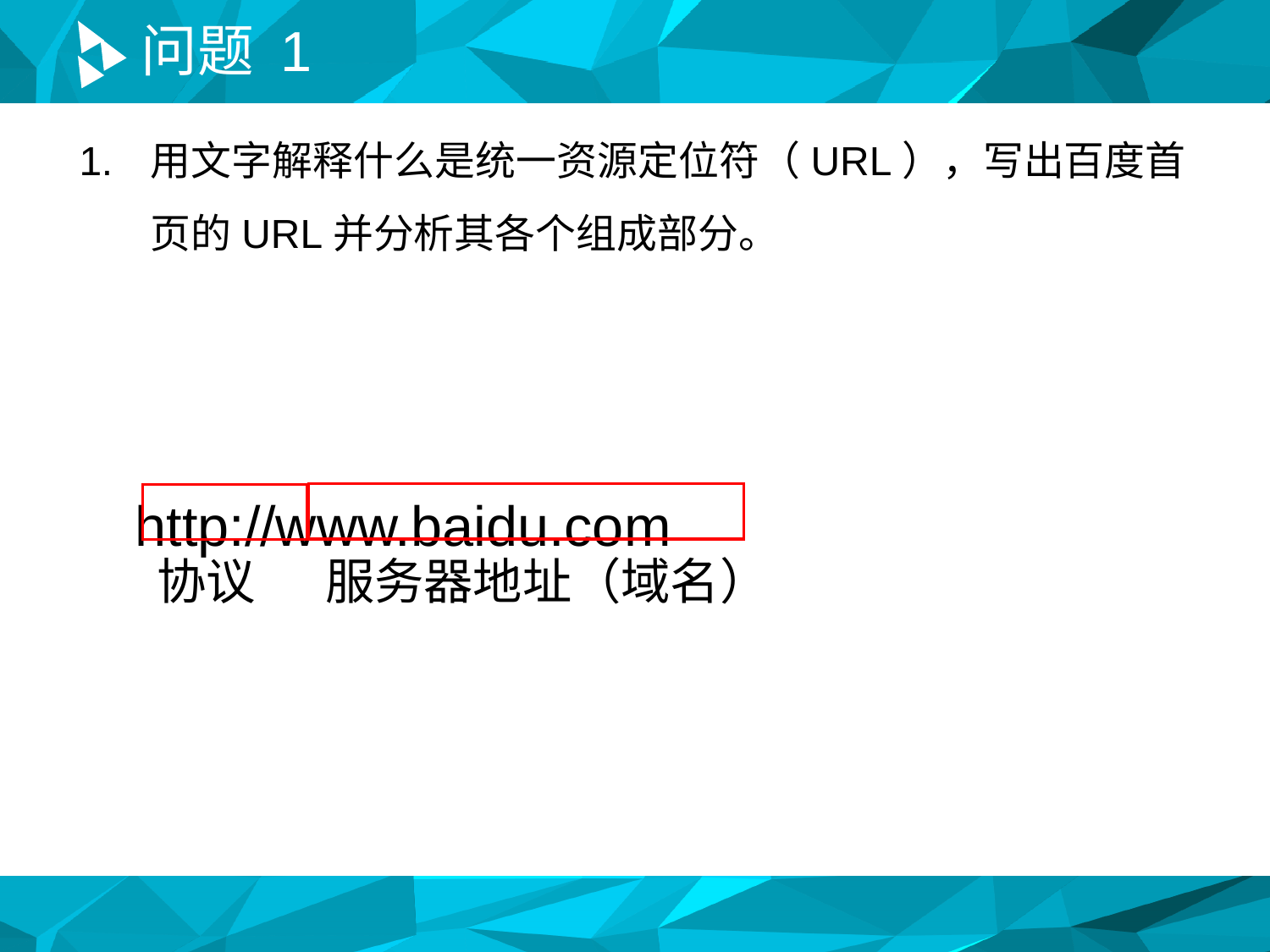

# 问题 1
用文字解释什么是统一资源定位符（URL），写出百度首页的URL并分析其各个组成部分。

     http://www.baidu.com

协议
服务器地址（域名）